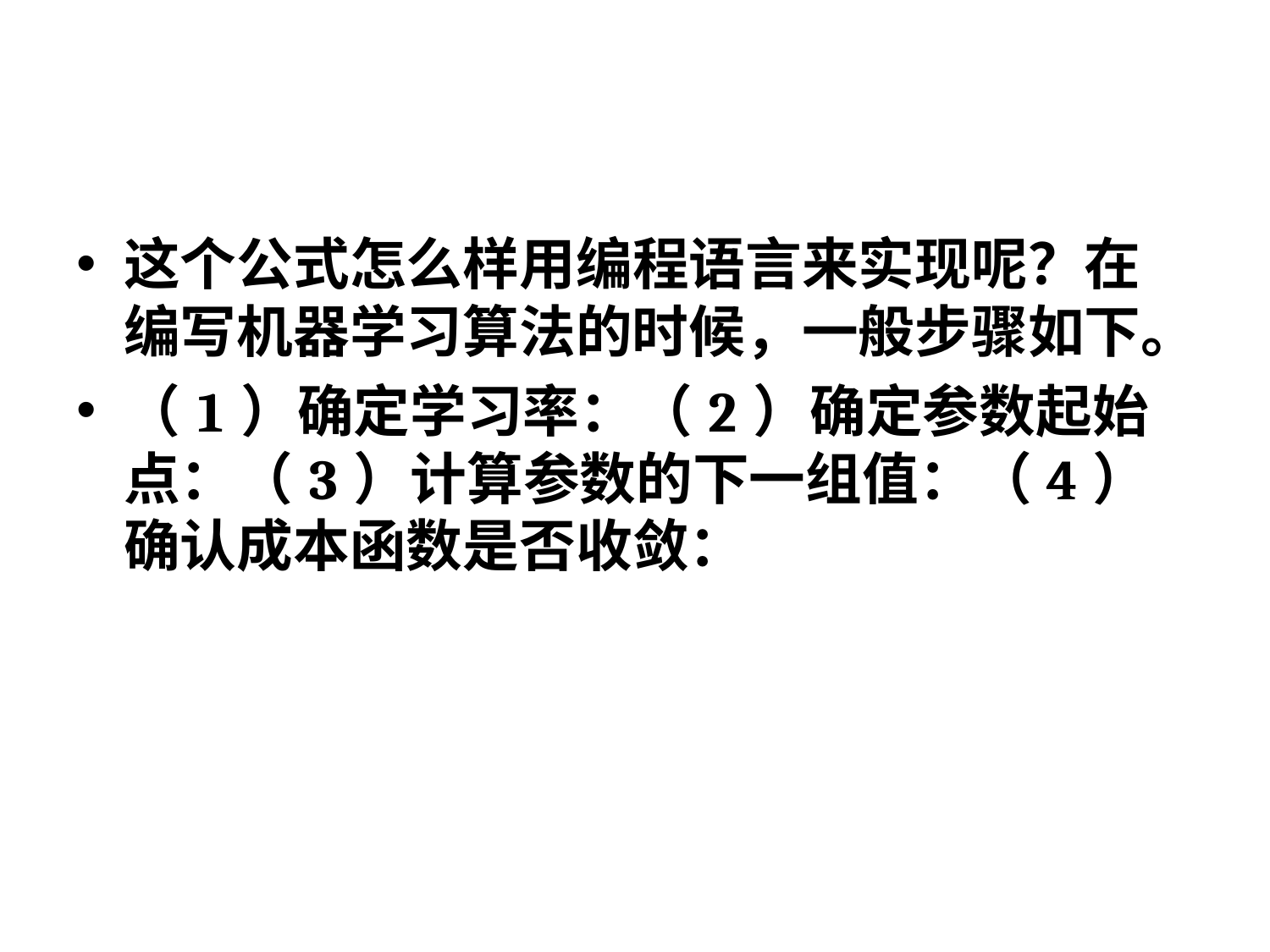

#
这个公式怎么样用编程语言来实现呢？在编写机器学习算法的时候，一般步骤如下。
（1）确定学习率：（2）确定参数起始点：（3）计算参数的下一组值：（4）确认成本函数是否收敛：